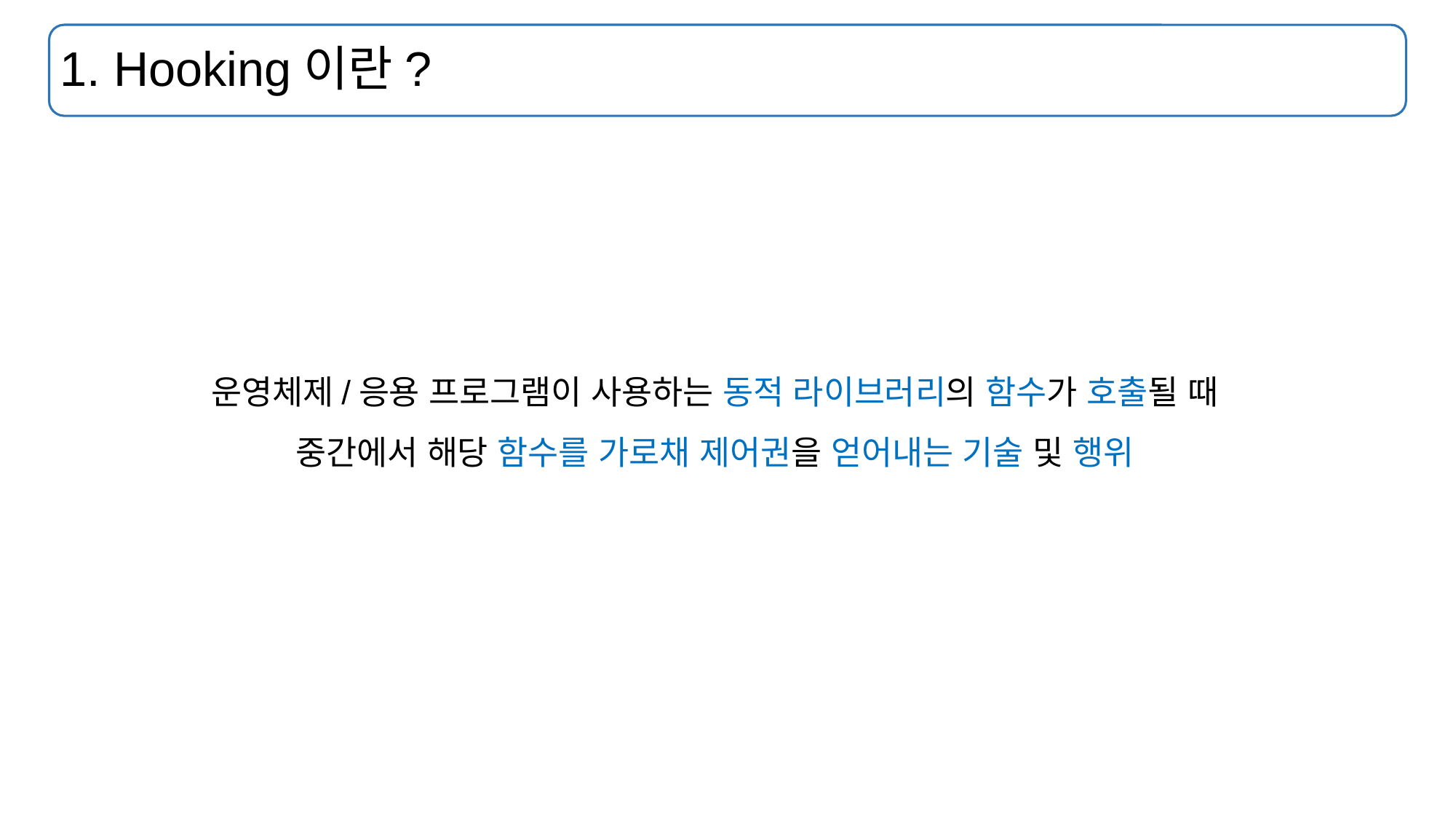

# 1. Hooking이란?
운영체제/응용 프로그램이 사용하는 동적 라이브러리의 함수가 호출될 때 중간에서 해당 함수를 가로채 제어권을 얻어내는 기술 및 행위